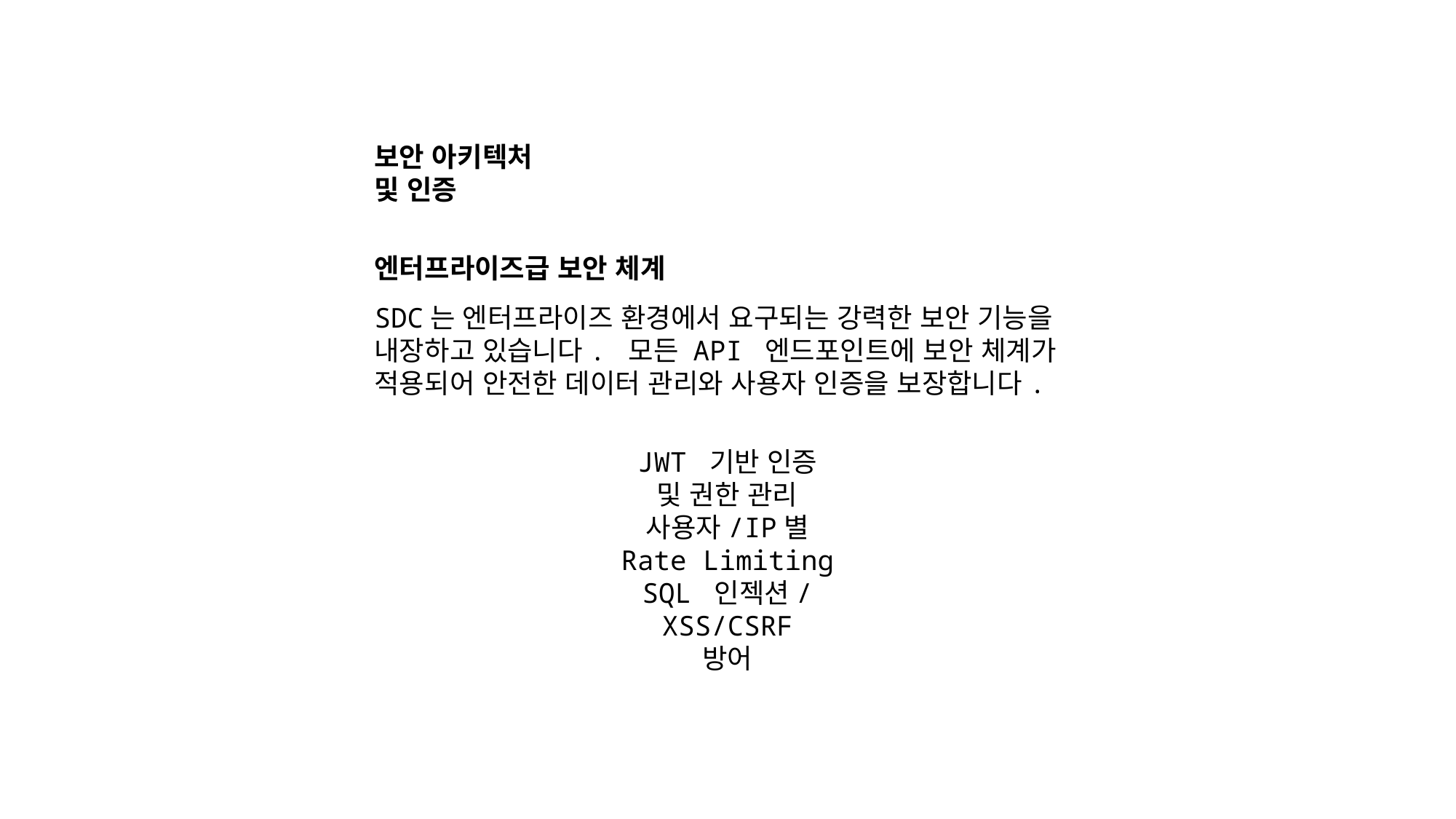

보안 아키텍처
및 인증
엔터프라이즈급 보안 체계
SDC는 엔터프라이즈 환경에서 요구되는 강력한 보안 기능을 내장하고 있습니다. 모든 API 엔드포인트에 보안 체계가 적용되어 안전한 데이터 관리와 사용자 인증을 보장합니다.
JWT 기반 인증
및 권한 관리
사용자/IP별
Rate Limiting
SQL 인젝션/
XSS/CSRF
방어